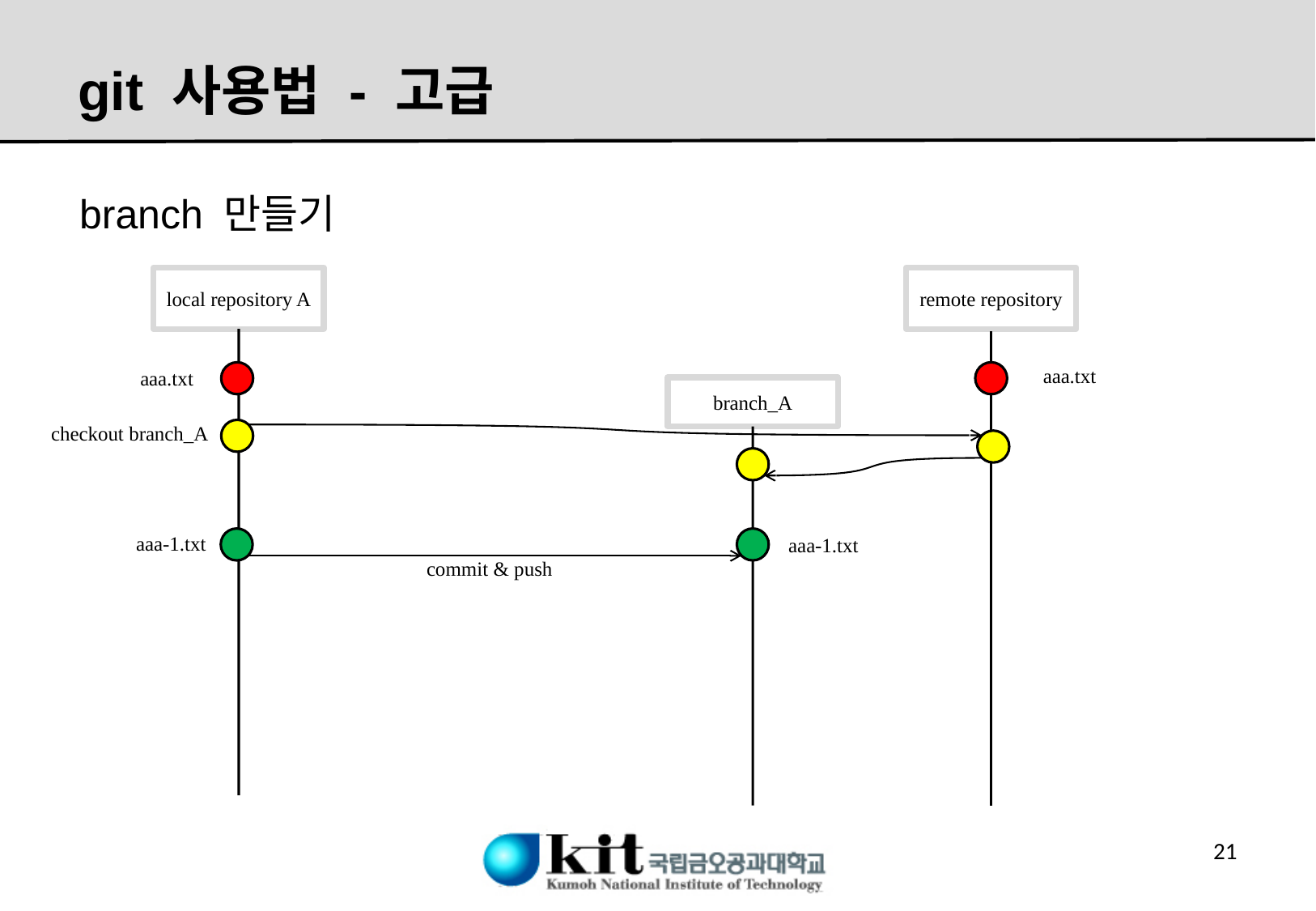

# git 사용법 - 고급
branch 만들기
local repository A
remote repository
aaa.txt
aaa.txt

branch_A
checkout branch_A

aaa-1.txt
aaa-1.txt

commit & push
21